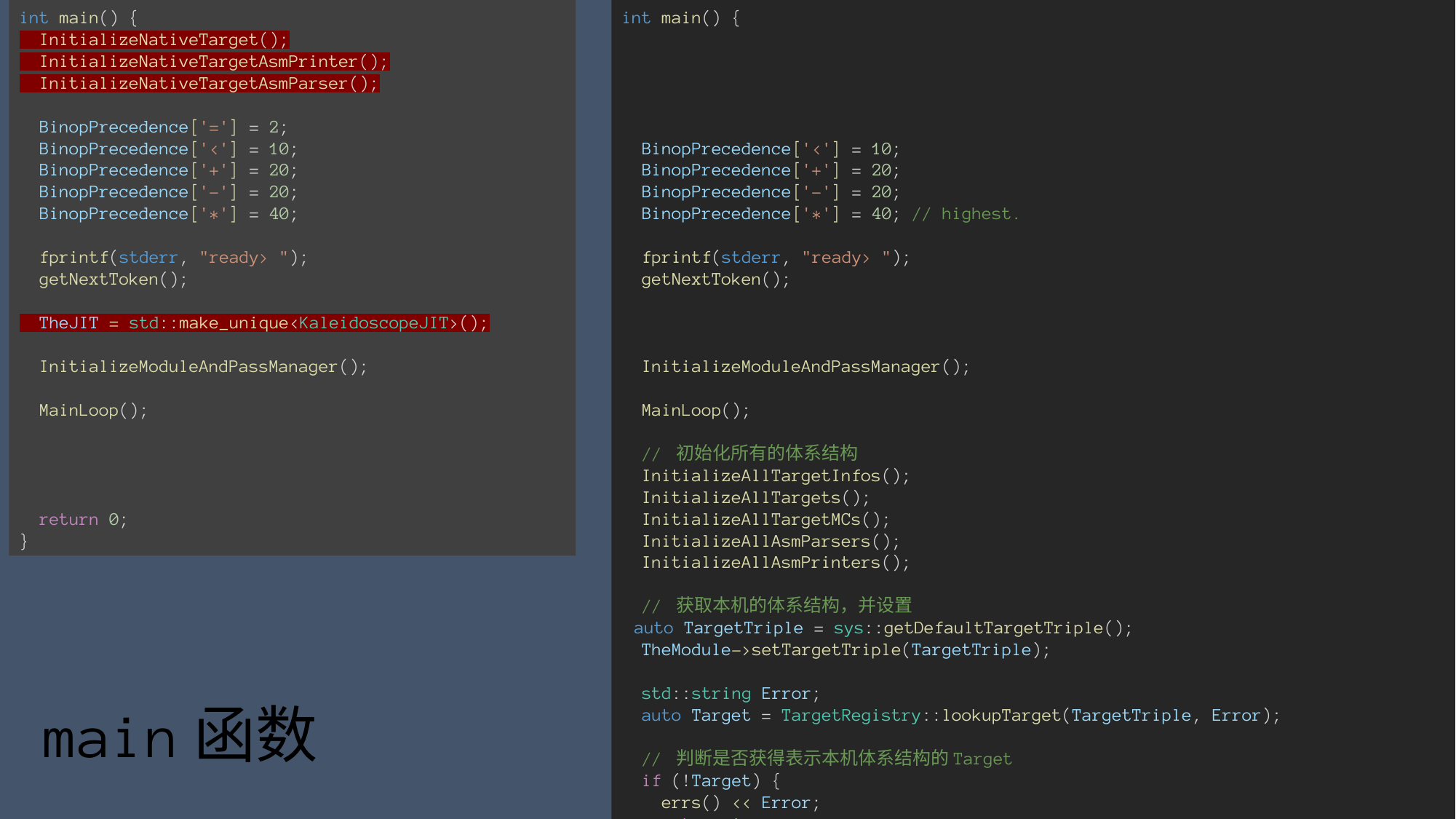

int main() {
  InitializeNativeTarget();
  InitializeNativeTargetAsmPrinter();
  InitializeNativeTargetAsmParser();
  BinopPrecedence['='] = 2;
  BinopPrecedence['<'] = 10;
  BinopPrecedence['+'] = 20;
  BinopPrecedence['-'] = 20;
  BinopPrecedence['*'] = 40;
  fprintf(stderr, "ready> ");
  getNextToken();
  TheJIT = std::make_unique<KaleidoscopeJIT>();
  InitializeModuleAndPassManager();

  MainLoop();

  return 0;
}
int main() {

  BinopPrecedence['<'] = 10;
  BinopPrecedence['+'] = 20;
  BinopPrecedence['-'] = 20;
  BinopPrecedence['*'] = 40; // highest.

  fprintf(stderr, "ready> ");
  getNextToken();

  InitializeModuleAndPassManager();
  MainLoop();
  // 初始化所有的体系结构
  InitializeAllTargetInfos();
  InitializeAllTargets();
  InitializeAllTargetMCs();
  InitializeAllAsmParsers();
  InitializeAllAsmPrinters();

  // 获取本机的体系结构，并设置
  auto TargetTriple = sys::getDefaultTargetTriple();
  TheModule->setTargetTriple(TargetTriple);
  std::string Error;
  auto Target = TargetRegistry::lookupTarget(TargetTriple, Error);
  // 判断是否获得表示本机体系结构的Target
  if (!Target) {
    errs() << Error;
    return 1;
  }

  // 构建通用的CPU版本
  auto CPU = "generic";
  auto Features = "";
  TargetOptions opt;
  auto RM = Optional<Reloc::Model>();
  auto TheTargetMachine =
      Target->createTargetMachine(TargetTriple, CPU, Features, opt, RM);

  // 配置模块，设置数据布局
  TheModule->setDataLayout(TheTargetMachine->createDataLayout());

  // 指定目标文件
  auto Filename = "output.o";
  std::error_code EC;
  raw_fd_ostream dest(Filename, EC, sys::fs::OF_None);
  if (EC) {
    errs() << "Could not open file: " << EC.message();
    return 1;
  }

  // 生成代码，并运行pass
  legacy::PassManager pass;
  auto FileType = CGFT_ObjectFile;
  if (TheTargetMachine->addPassesToEmitFile(pass, dest, nullptr, FileType)) {
    errs() << "TheTargetMachine can't emit a file of this type";
    return 1;
  }
  pass.run(*TheModule);
  dest.flush();

  // 结束
  outs() << "Wrote " << Filename << "\n";
  return 0;
}
# main函数